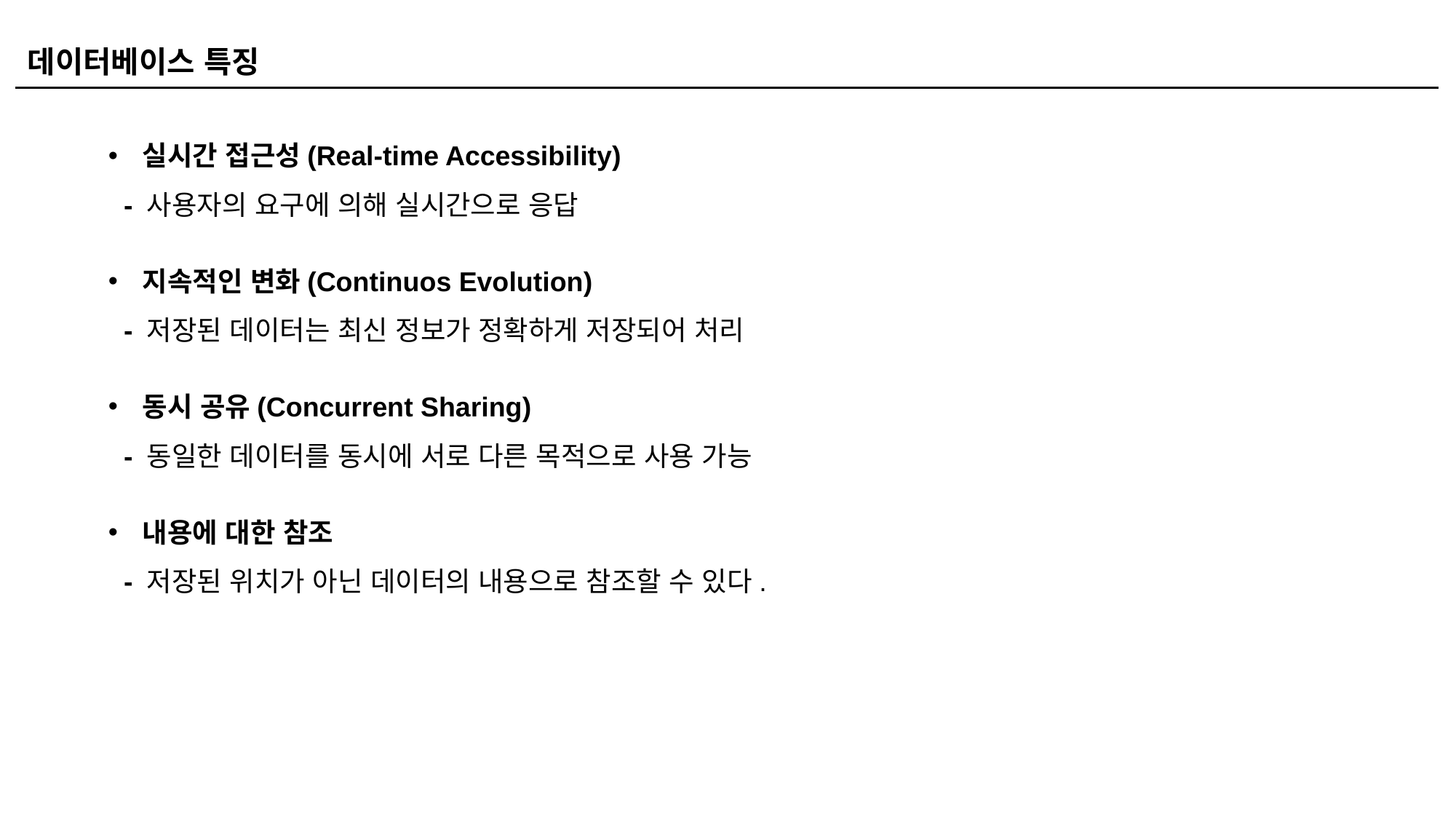

데이터베이스 특징
실시간 접근성(Real-time Accessibility)
  - 사용자의 요구에 의해 실시간으로 응답

지속적인 변화(Continuos Evolution)
  - 저장된 데이터는 최신 정보가 정확하게 저장되어 처리

동시 공유(Concurrent Sharing)
  - 동일한 데이터를 동시에 서로 다른 목적으로 사용 가능

내용에 대한 참조
  - 저장된 위치가 아닌 데이터의 내용으로 참조할 수 있다.